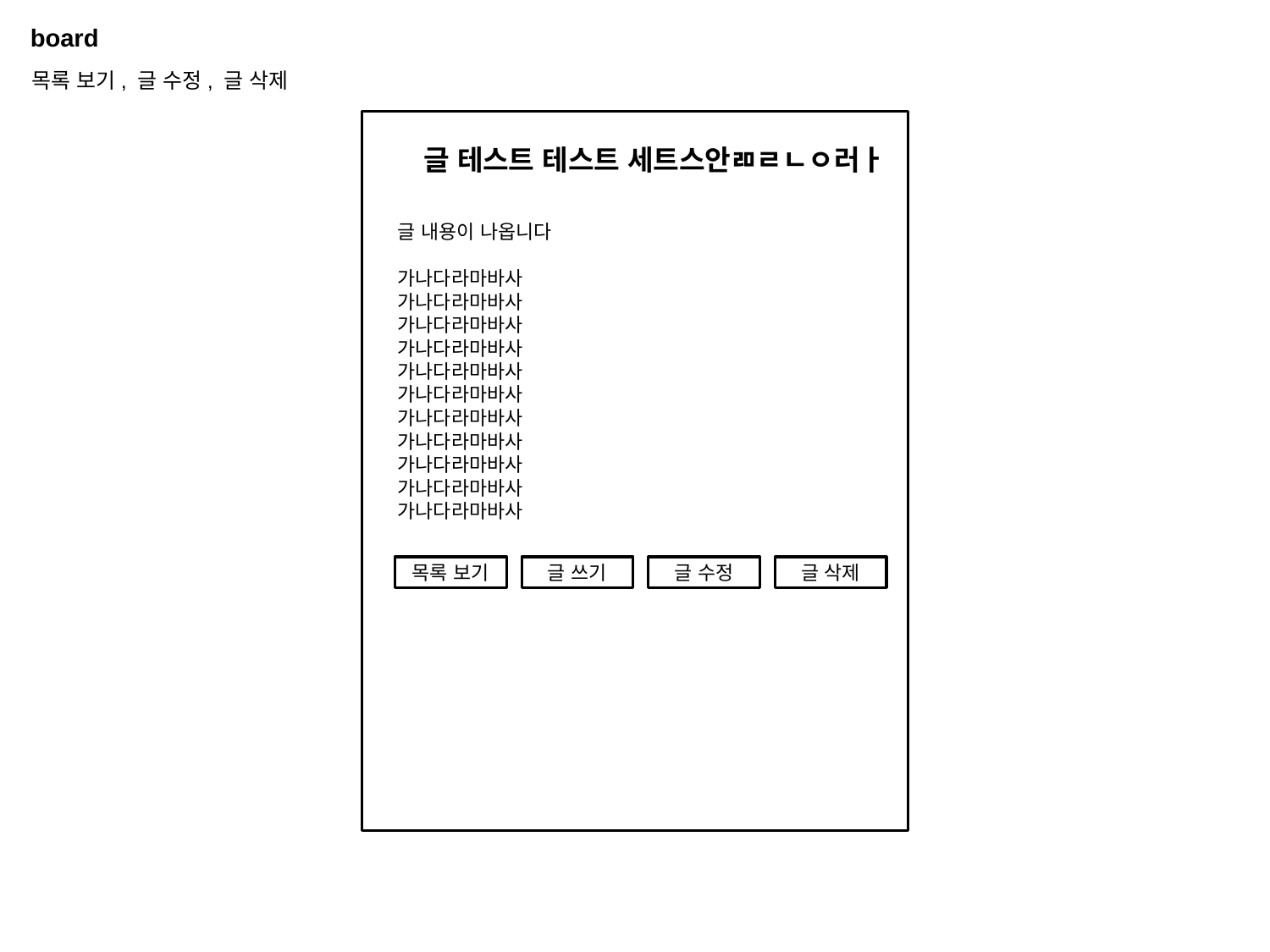

board
목록 보기, 글 수정, 글 삭제

글 테스트 테스트 세트스안ㄻㄹㄴㅇ러ㅏ
글 내용이 나옵니다

가나다라마바사
가나다라마바사
가나다라마바사
가나다라마바사
가나다라마바사
가나다라마바사
가나다라마바사
가나다라마바사
가나다라마바사
가나다라마바사
가나다라마바사
목록 보기
글 쓰기
글 수정
글 삭제